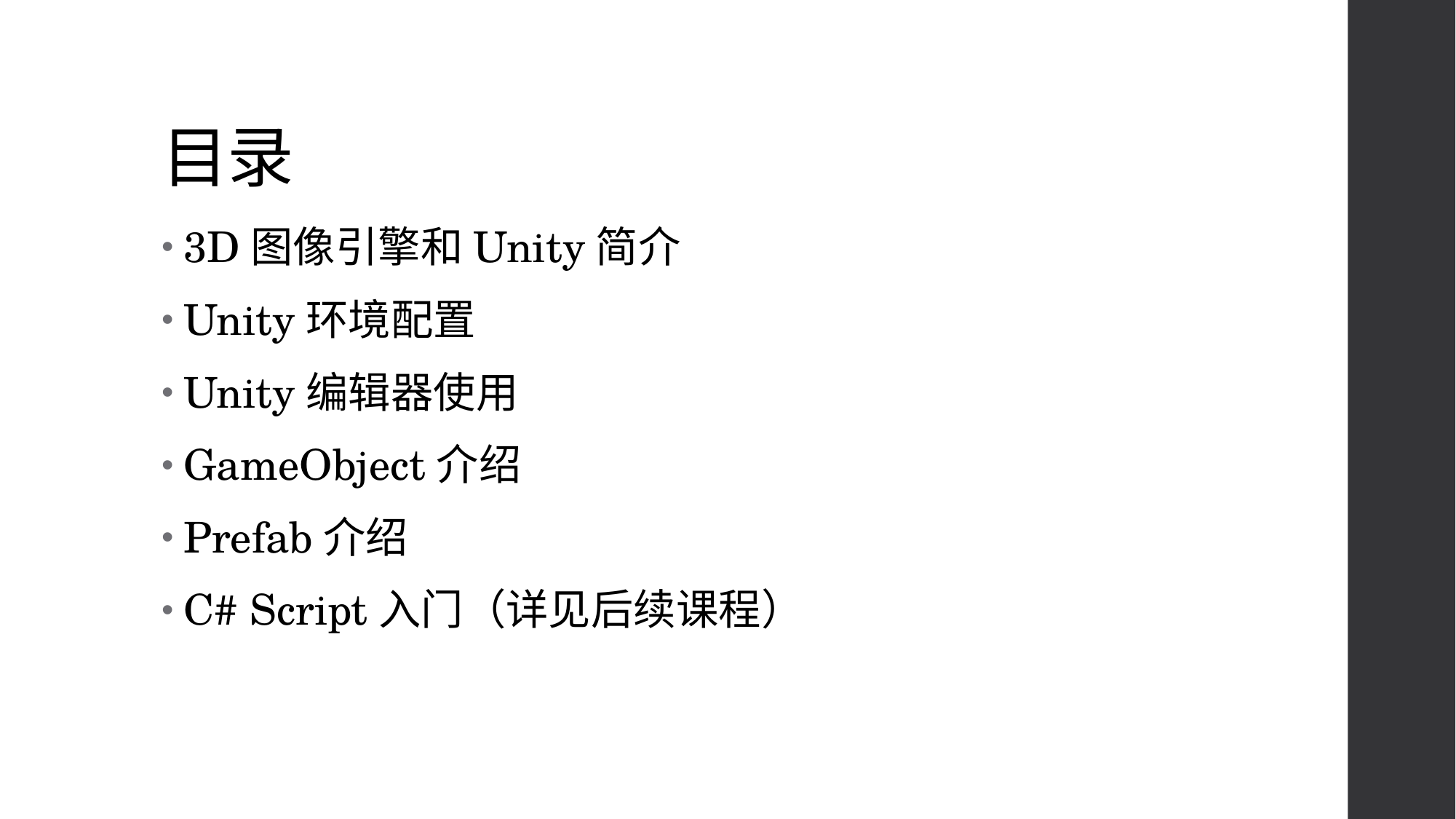

# 目录
3D图像引擎和Unity简介
Unity环境配置
Unity编辑器使用
GameObject介绍
Prefab介绍
C# Script入门（详见后续课程）